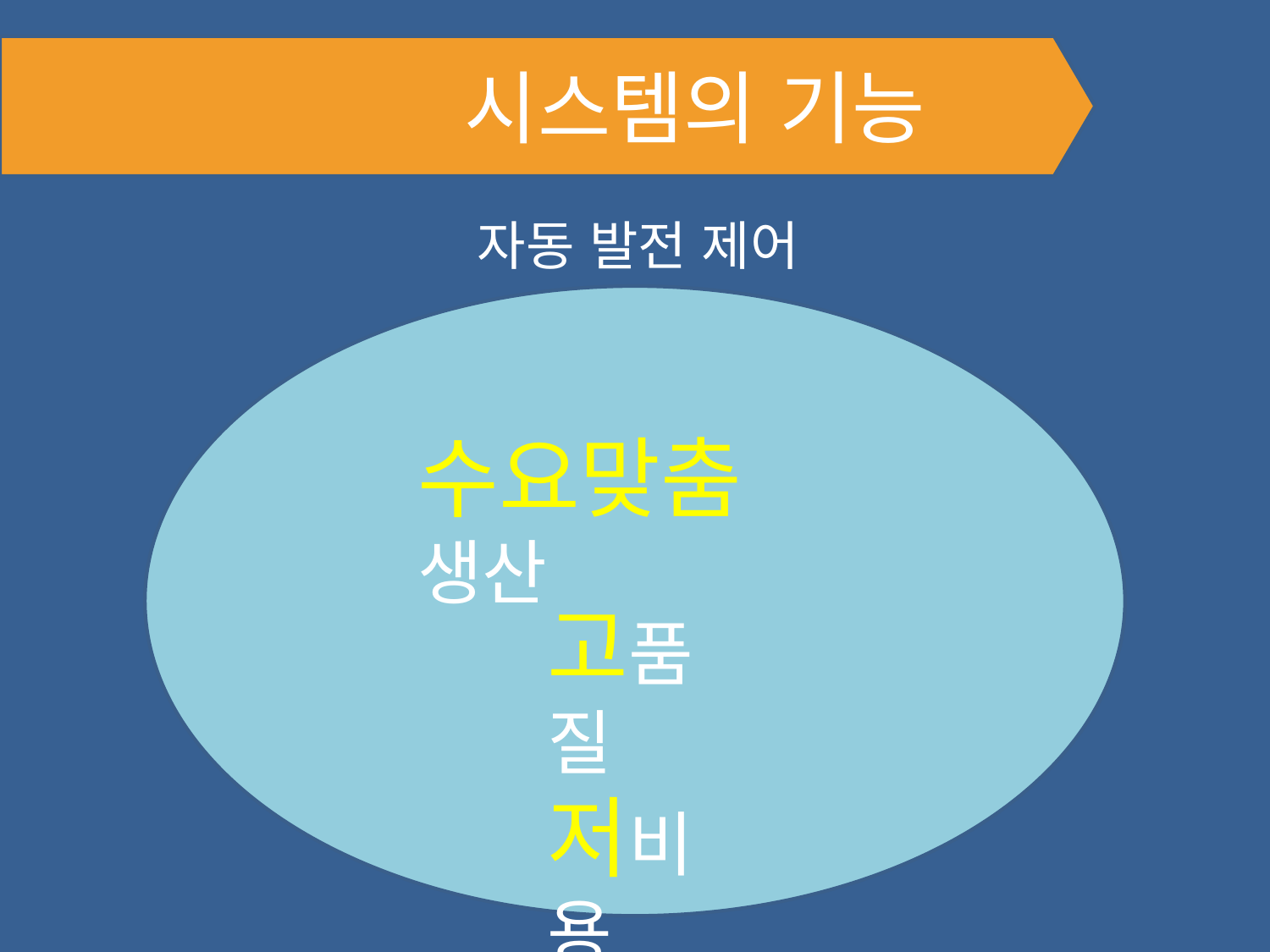

시스템의 기능

자동 발전 제어

수요맞춤 생산
고품질
저비용